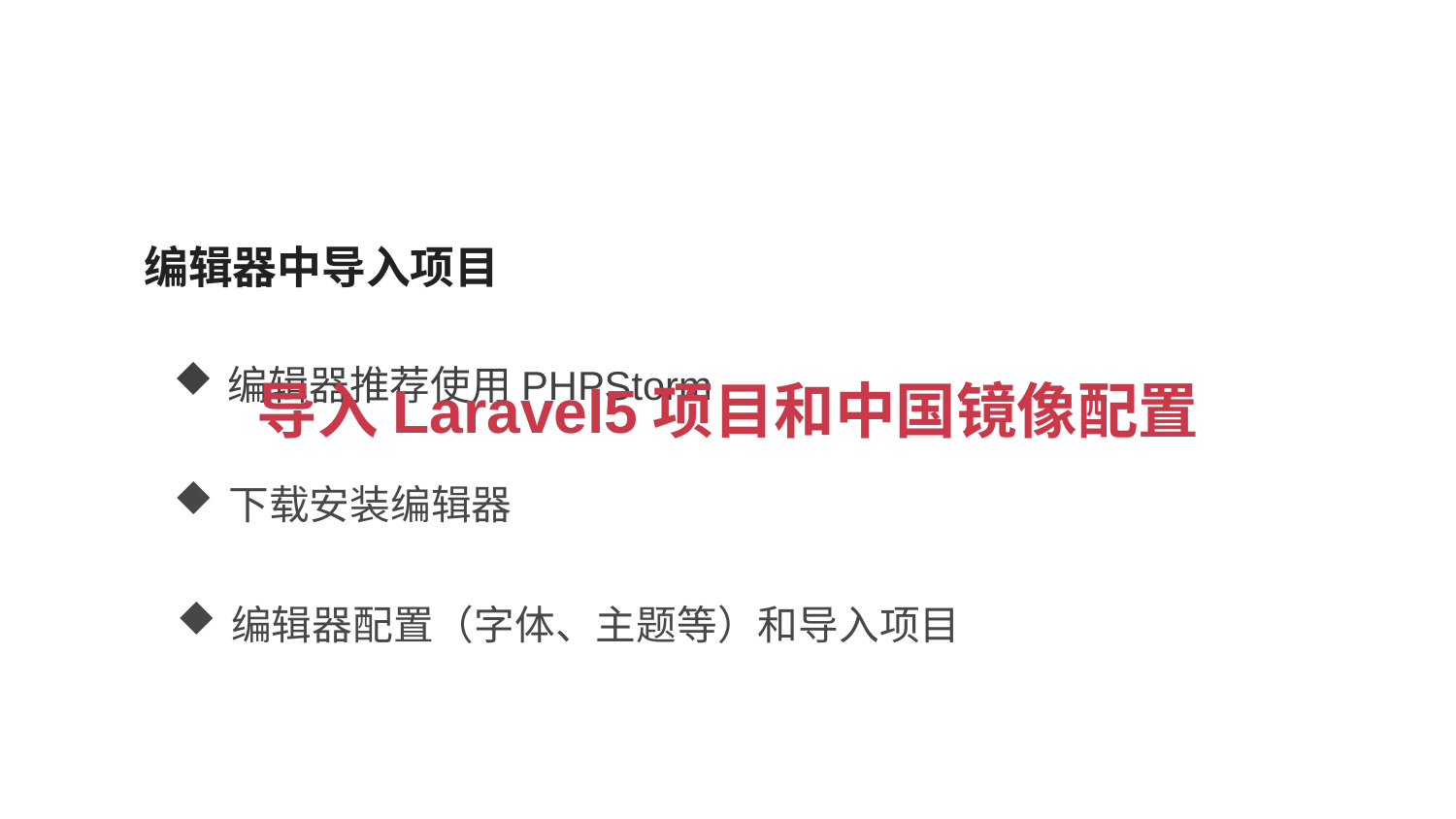

编辑器中导入项目
编辑器推荐使用PHPStorm
导入Laravel5项目和中国镜像配置
下载安装编辑器
编辑器配置（字体、主题等）和导入项目